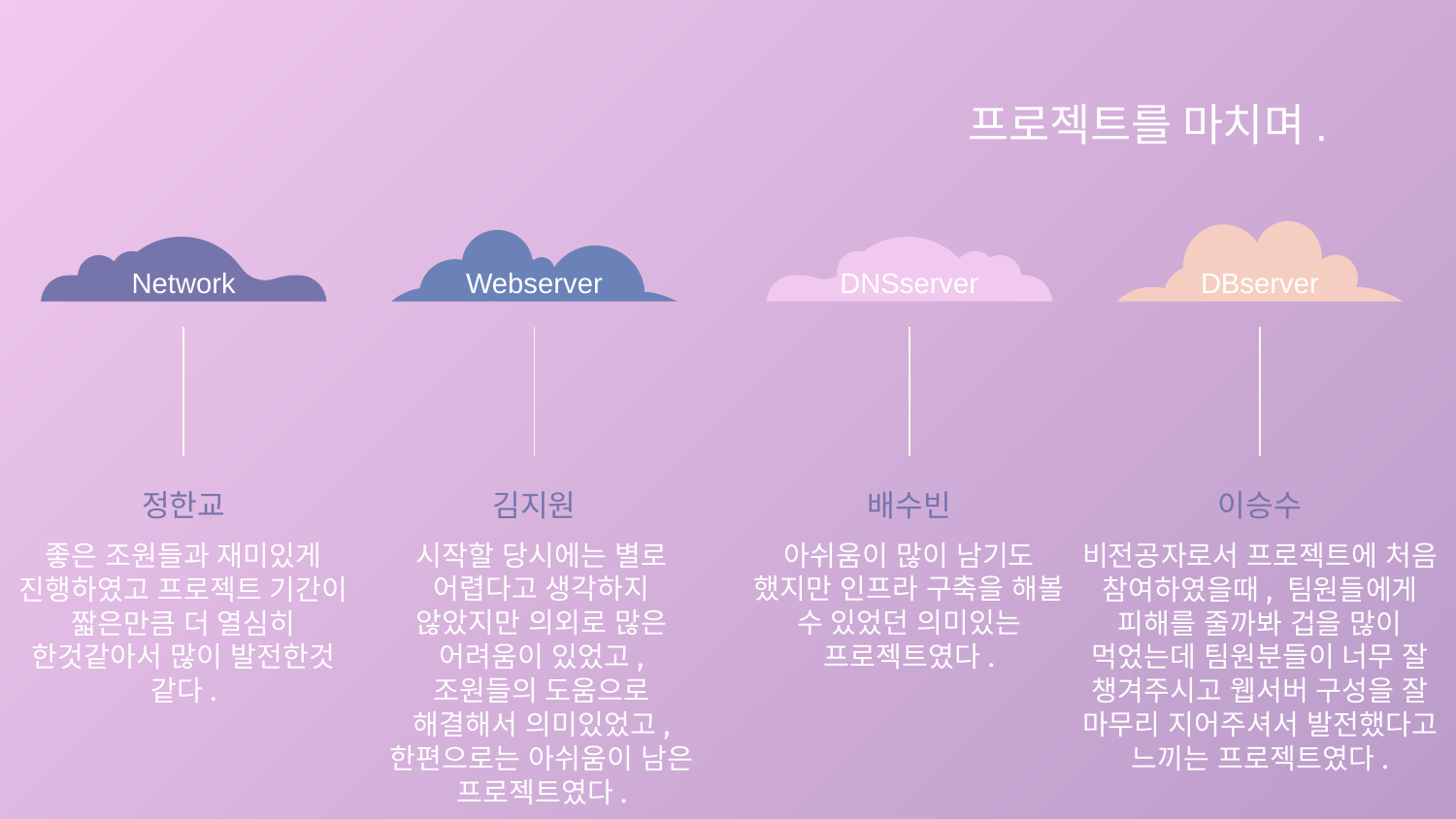

# 프로젝트를 마치며.

Network
Webserver
DNSserver
DBserver
정한교
김지원
배수빈
이승수
좋은 조원들과 재미있게 진행하였고 프로젝트 기간이 짧은만큼 더 열심히 한것같아서 많이 발전한것 같다.
시작할 당시에는 별로 어렵다고 생각하지 않았지만 의외로 많은 어려움이 있었고, 조원들의 도움으로 해결해서 의미있었고, 한편으로는 아쉬움이 남은 프로젝트였다.
아쉬움이 많이 남기도 했지만 인프라 구축을 해볼 수 있었던 의미있는 프로젝트였다.
비전공자로서 프로젝트에 처음 참여하였을때, 팀원들에게 피해를 줄까봐 겁을 많이 먹었는데 팀원분들이 너무 잘 챙겨주시고 웹서버 구성을 잘 마무리 지어주셔서 발전했다고 느끼는 프로젝트였다.